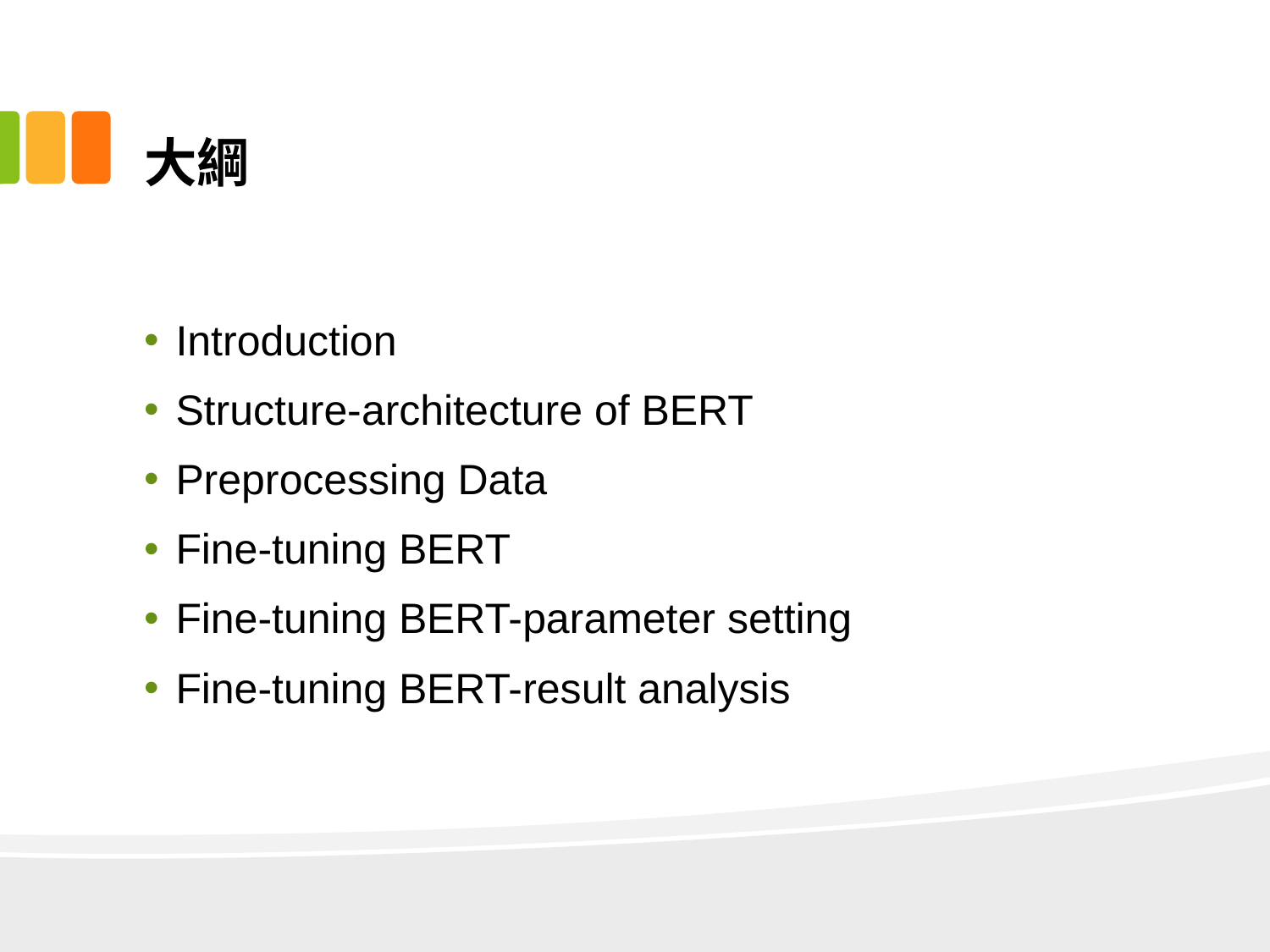

# 大綱
Introduction
Structure-architecture of BERT
Preprocessing Data
Fine-tuning BERT
Fine-tuning BERT-parameter setting
Fine-tuning BERT-result analysis